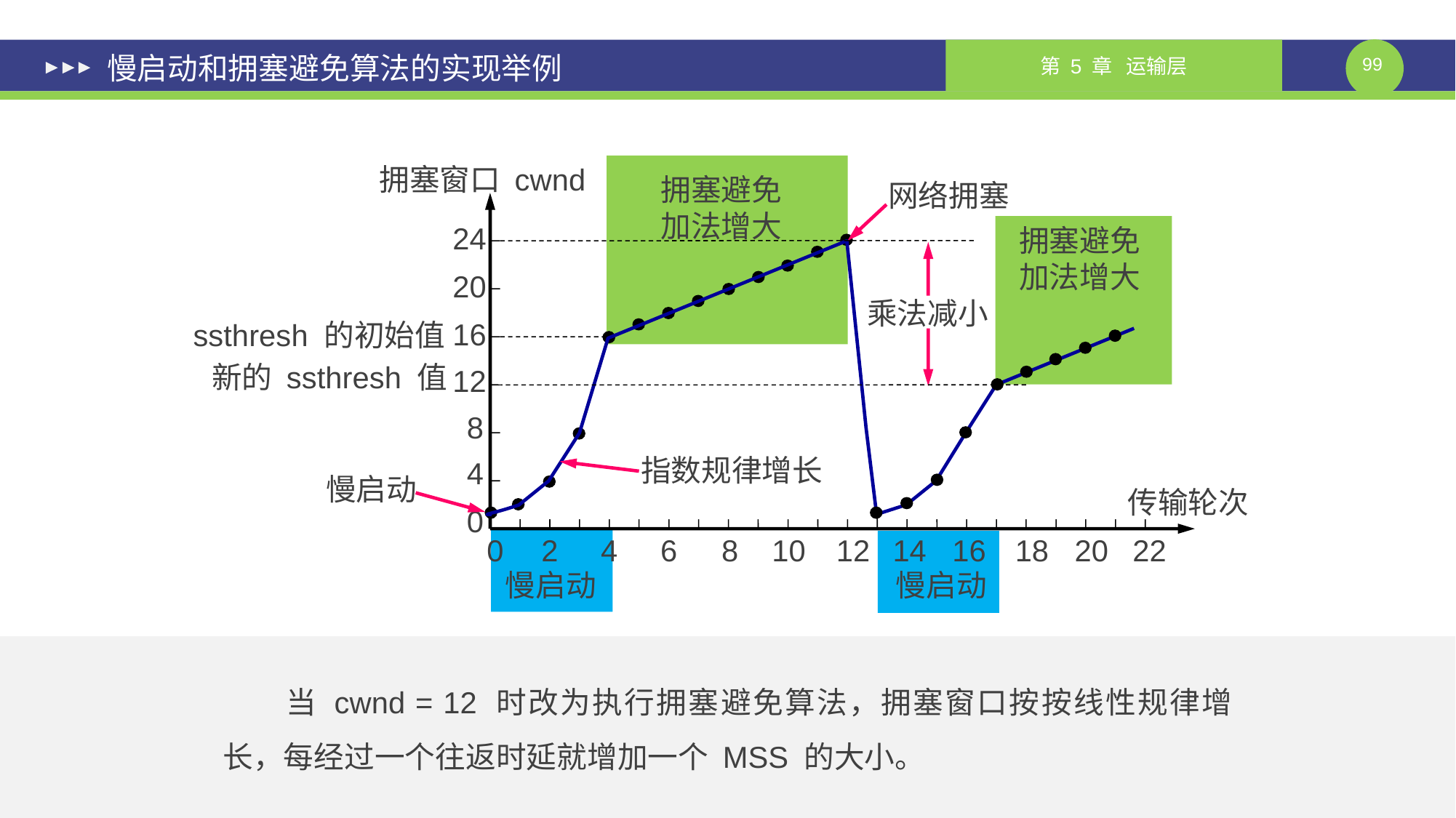

# 慢启动和拥塞避免算法的实现举例
拥塞窗口 cwnd

拥塞避免
加法增大
网络拥塞

24

拥塞避免
加法增大

20

乘法减小

16
ssthresh 的初始值

新的 ssthresh 值

12

8

指数规律增长
4

慢启动

传输轮次

0

0
2
4
6
8
10
12
14
16
18
20
22

慢启动
慢启动

当 cwnd = 12 时改为执行拥塞避免算法，拥塞窗口按按线性规律增长，每经过一个往返时延就增加一个 MSS 的大小。
课件制作人：谢钧  谢希仁